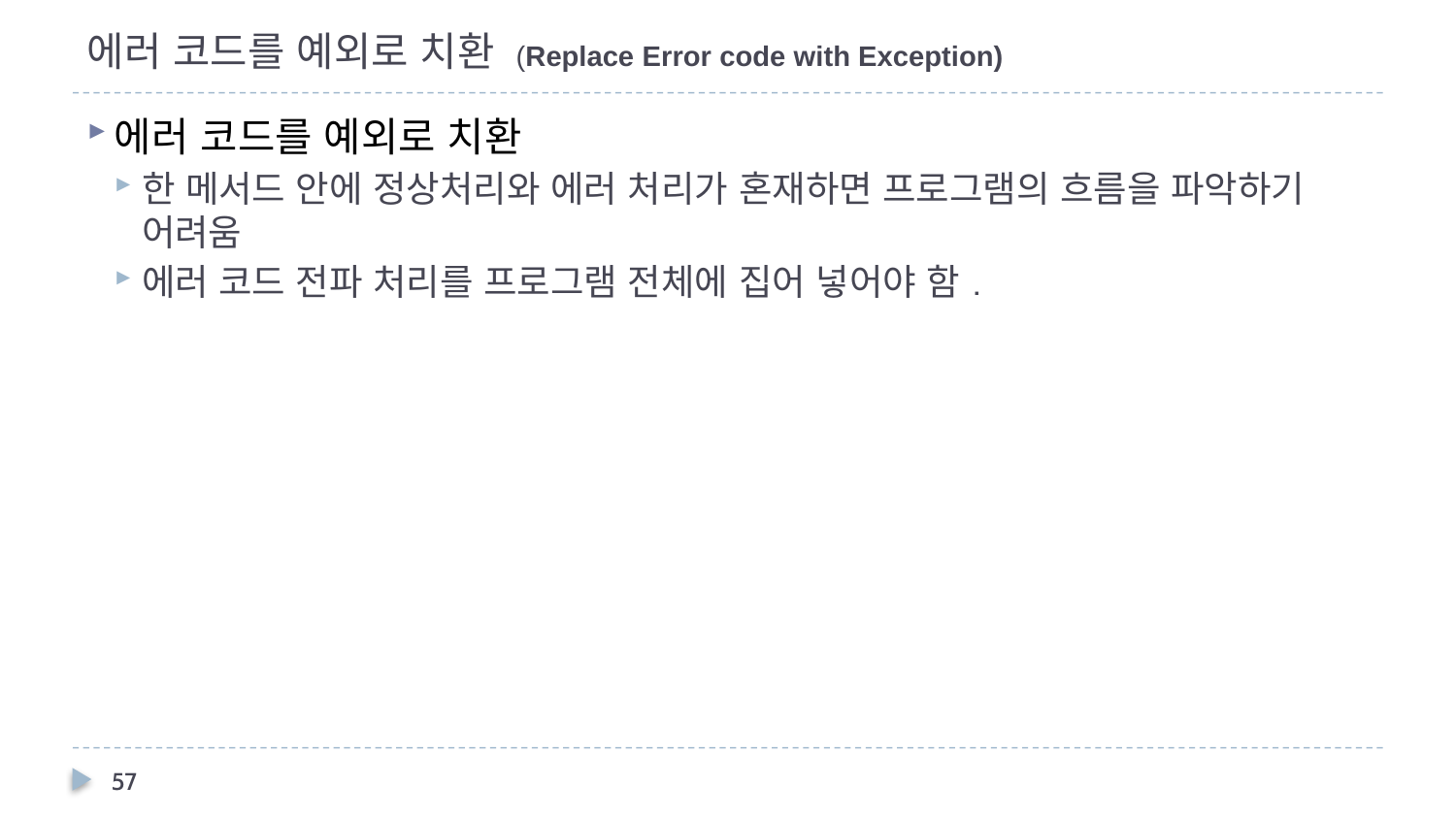

# 에러 코드를 예외로 치환 (Replace Error code with Exception)
에러 코드를 예외로 치환
한 메서드 안에 정상처리와 에러 처리가 혼재하면 프로그램의 흐름을 파악하기 어려움
에러 코드 전파 처리를 프로그램 전체에 집어 넣어야 함.
57